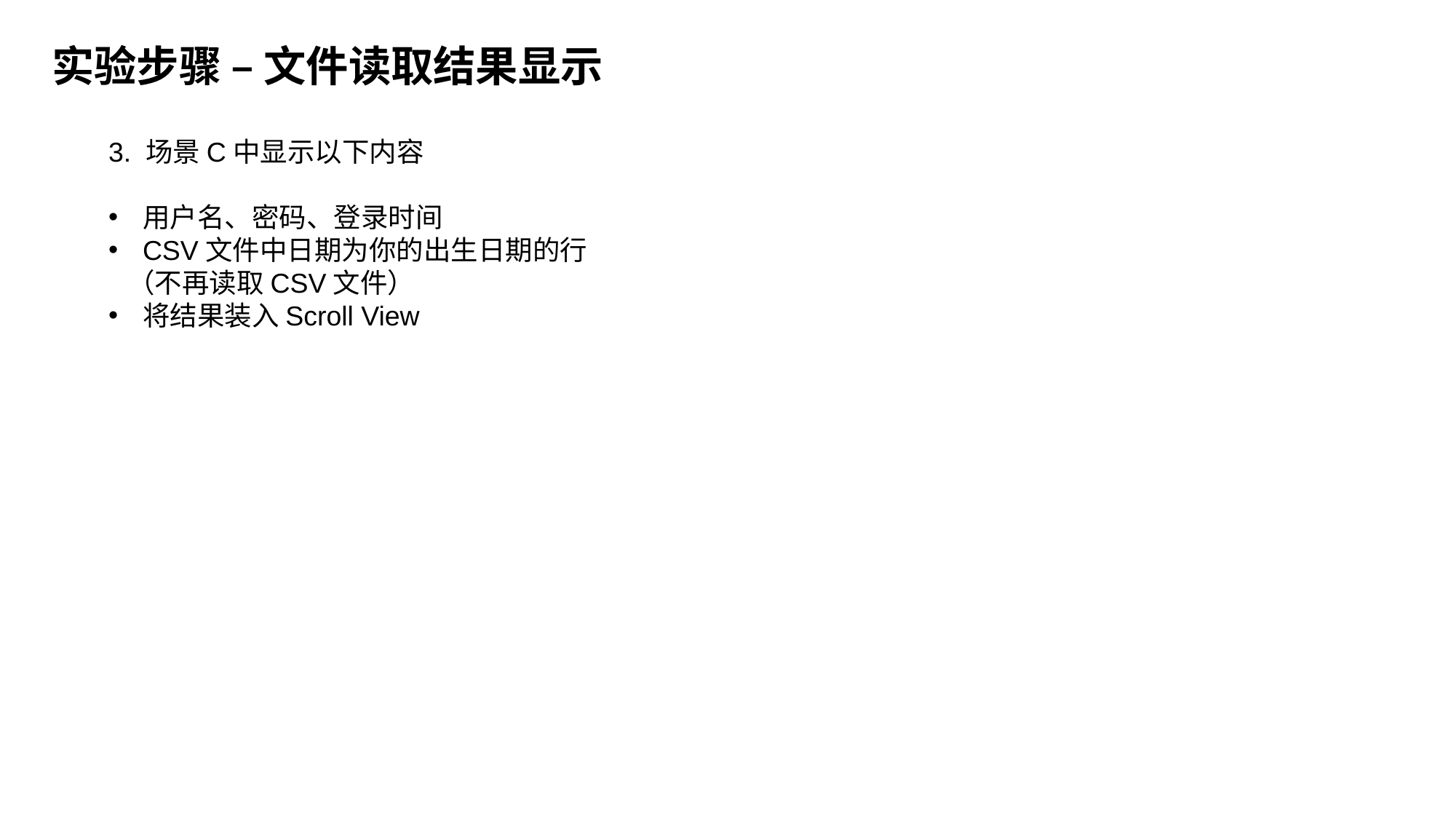

实验步骤 – 文件读取结果显示
3. 场景C中显示以下内容

用户名、密码、登录时间
CSV文件中日期为你的出生日期的行
  （不再读取CSV文件）
将结果装入Scroll View